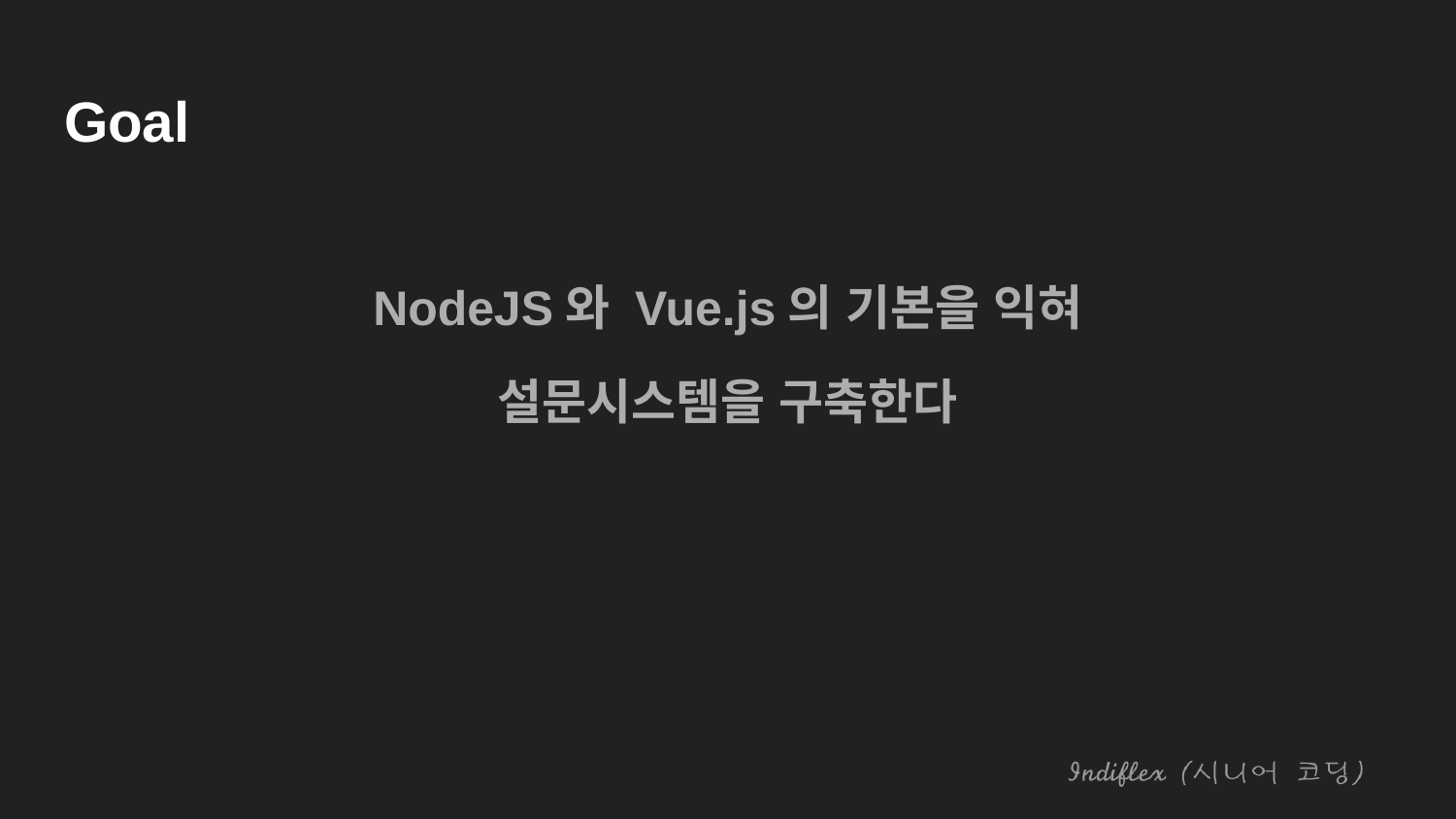

# Goal
NodeJS와 Vue.js의 기본을 익혀
설문시스템을 구축한다